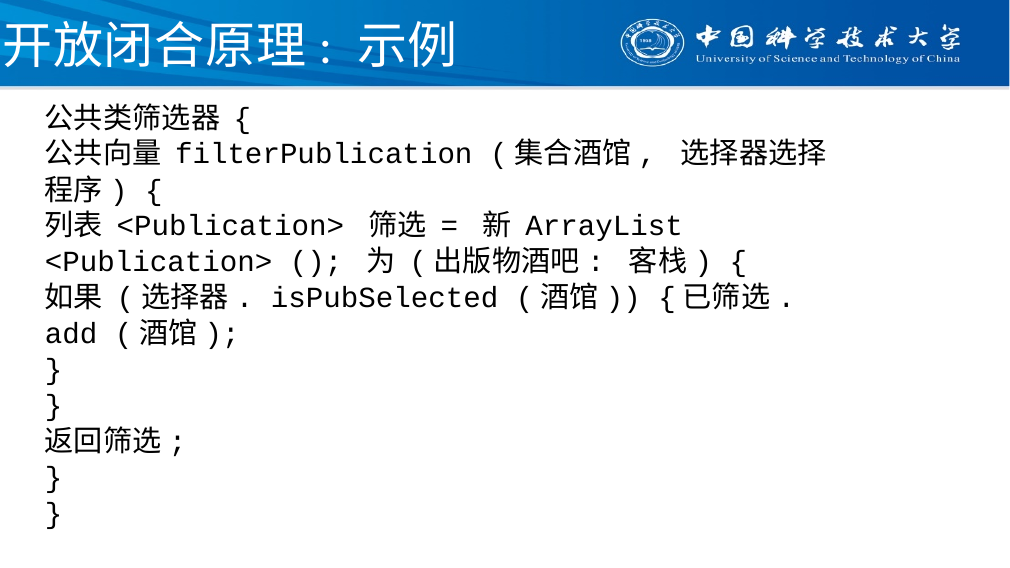

# 开放闭合原理: 示例
公共类筛选器 {
公共向量 filterPublication (集合酒馆, 选择器选择程序) {
列表 <Publication> 筛选 = 新 ArrayList <Publication> (); 为 (出版物酒吧: 客栈) {
如果 (选择器. isPubSelected (酒馆)) {已筛选. add (酒馆);
}
}
返回筛选;
}
}